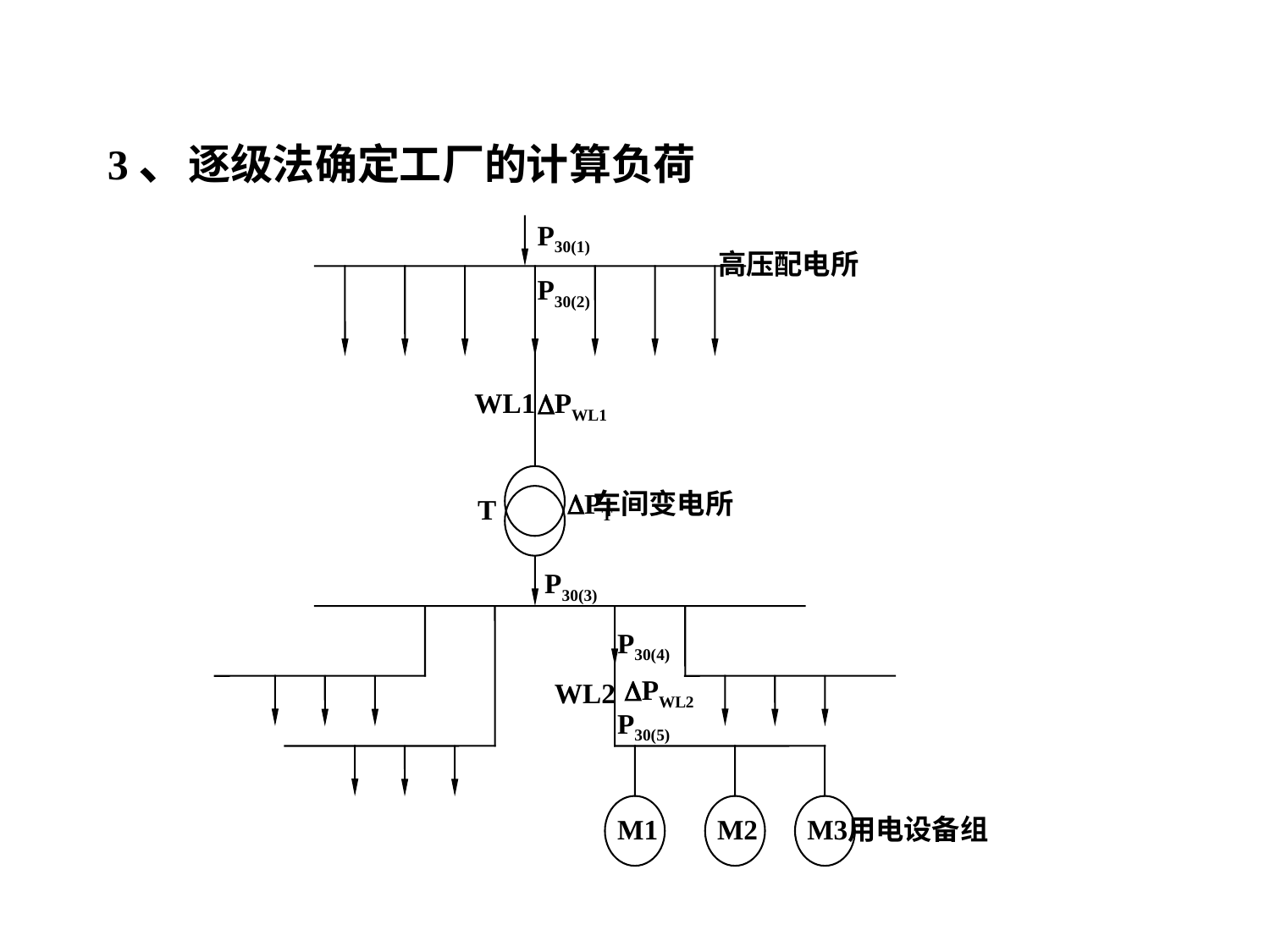

3、逐级法确定工厂的计算负荷
P30(1)

高压配电所

P30(2)

WL1
ΔPWL1

ΔPT
车间变电所
T

P30(3)

P30(4)

ΔPWL2
WL2

P30(5)

M1
M2
M3
用电设备组